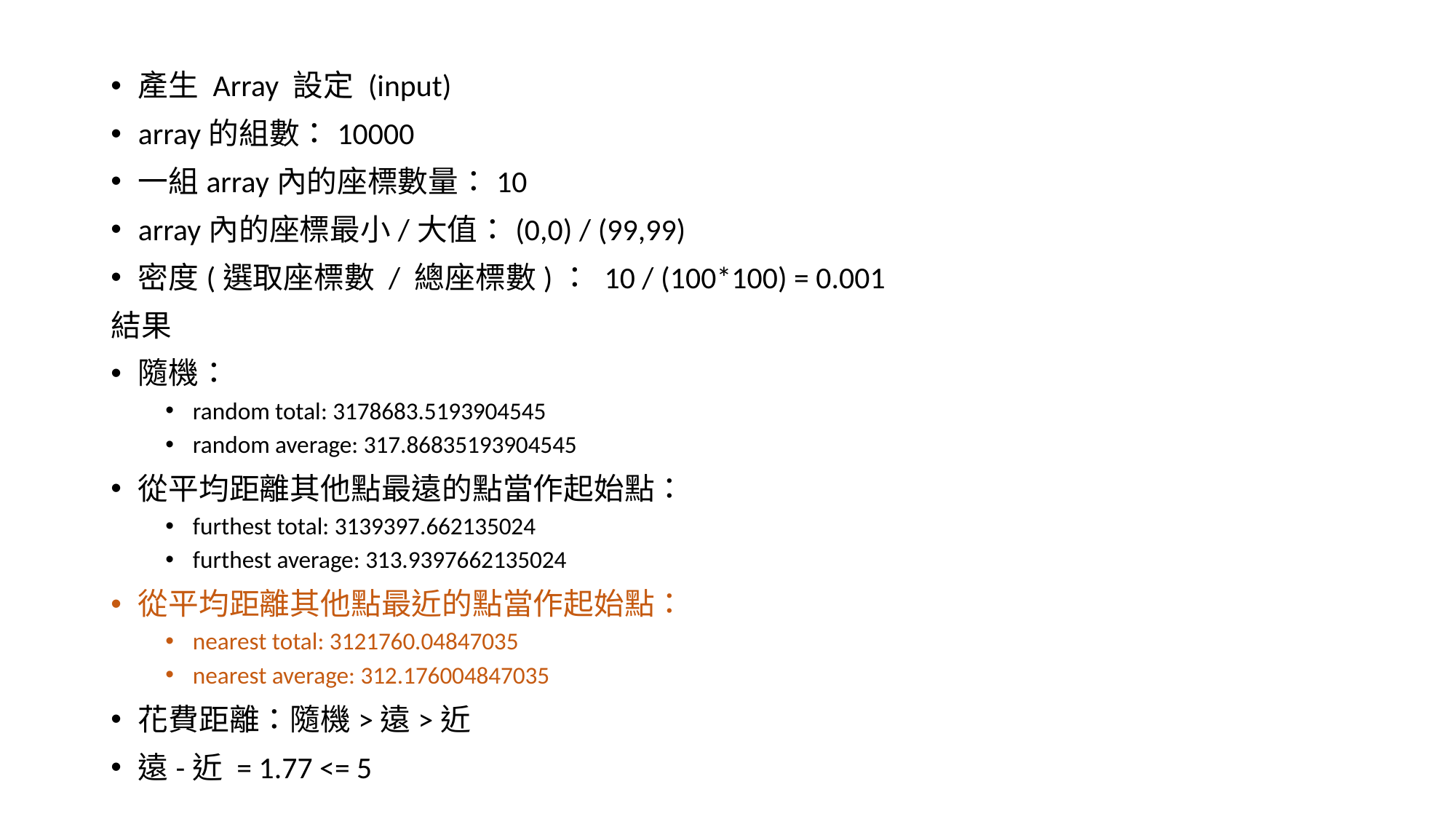

產生 Array 設定 (input)
array的組數：10000
一組array內的座標數量：10
array內的座標最小/大值：(0,0) / (99,99)
密度(選取座標數 / 總座標數)： 10 / (100*100) = 0.001
結果
隨機：
random total: 3178683.5193904545
random average: 317.86835193904545
從平均距離其他點最遠的點當作起始點：
furthest total: 3139397.662135024
furthest average: 313.9397662135024
從平均距離其他點最近的點當作起始點：
nearest total: 3121760.04847035
nearest average: 312.176004847035
花費距離：隨機>遠>近
遠-近 = 1.77 <= 5